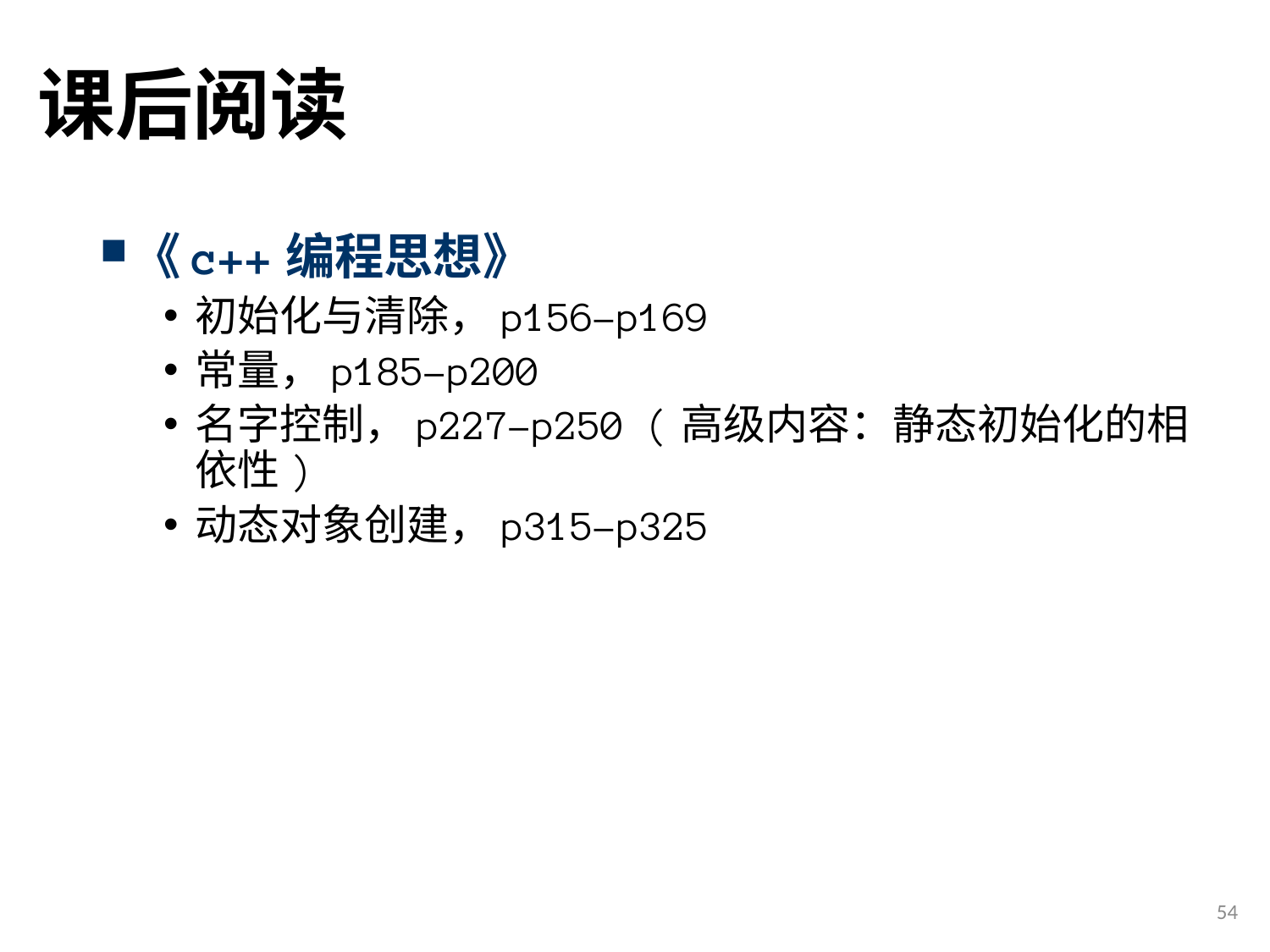

# 课后阅读
《c++编程思想》
初始化与清除，p156-p169
常量，p185-p200
名字控制，p227-p250 (高级内容：静态初始化的相依性)
动态对象创建，p315-p325
54